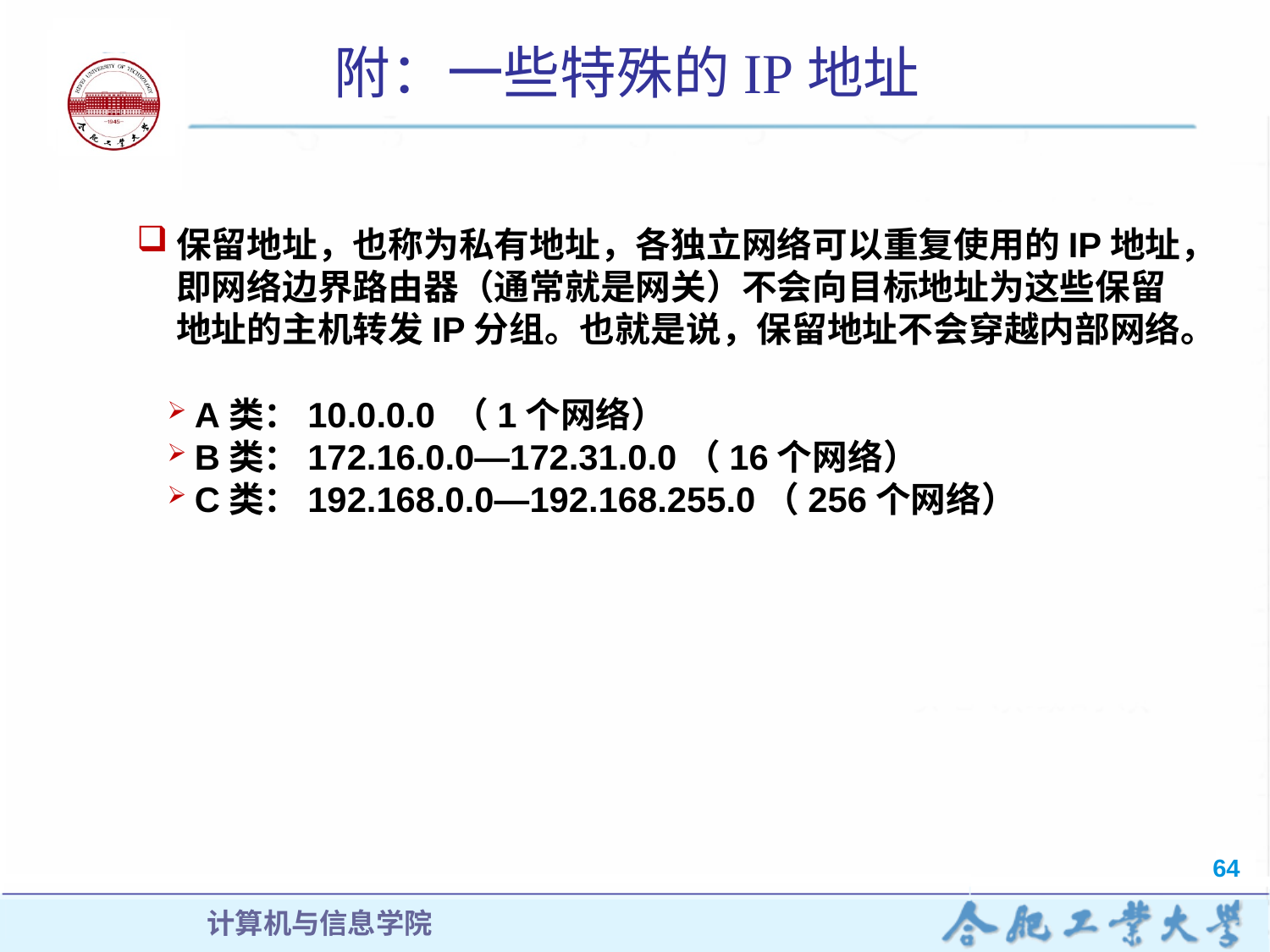

附：一些特殊的IP地址
保留地址，也称为私有地址，各独立网络可以重复使用的IP地址，即网络边界路由器（通常就是网关）不会向目标地址为这些保留地址的主机转发IP分组。也就是说，保留地址不会穿越内部网络。
A类：10.0.0.0 （1个网络）
B类：172.16.0.0—172.31.0.0（16个网络）
C类：192.168.0.0—192.168.255.0（256个网络）